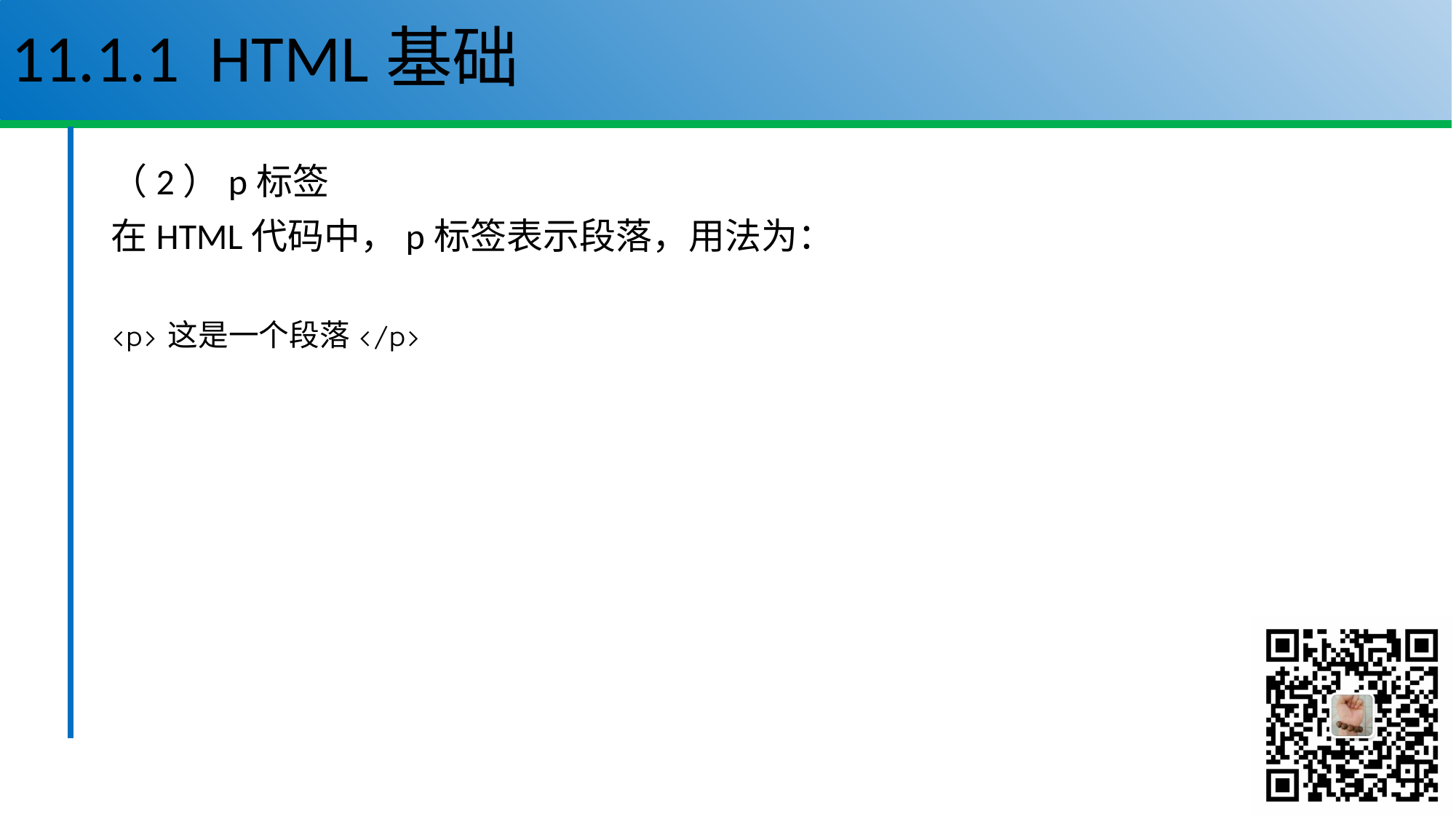

# 11.1.1  HTML基础
（2）p标签
在HTML代码中，p标签表示段落，用法为：

<p>这是一个段落</p>
5